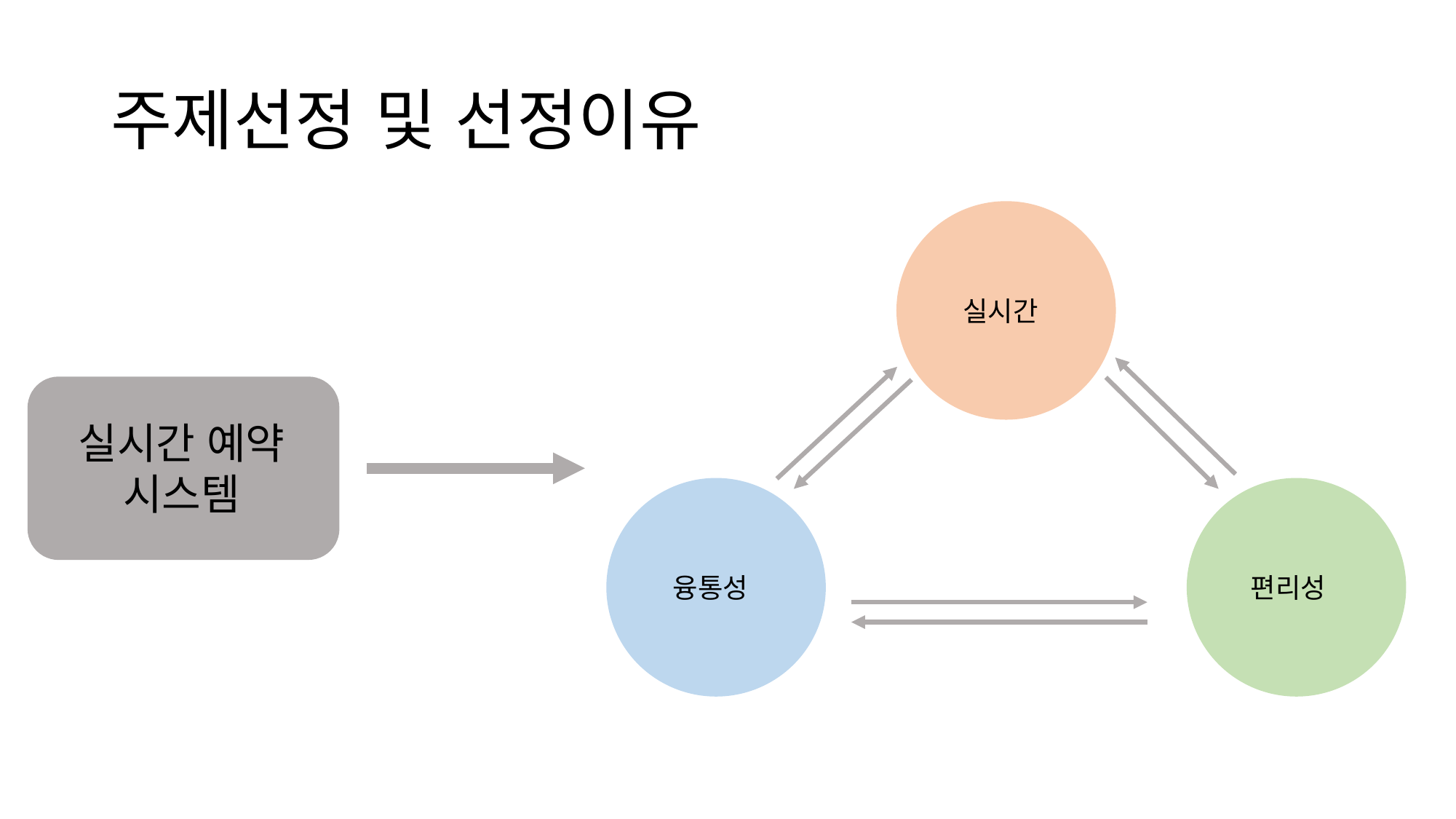

# 주제선정 및 선정이유

실시간

실시간 예약 시스템

융통성
편리성